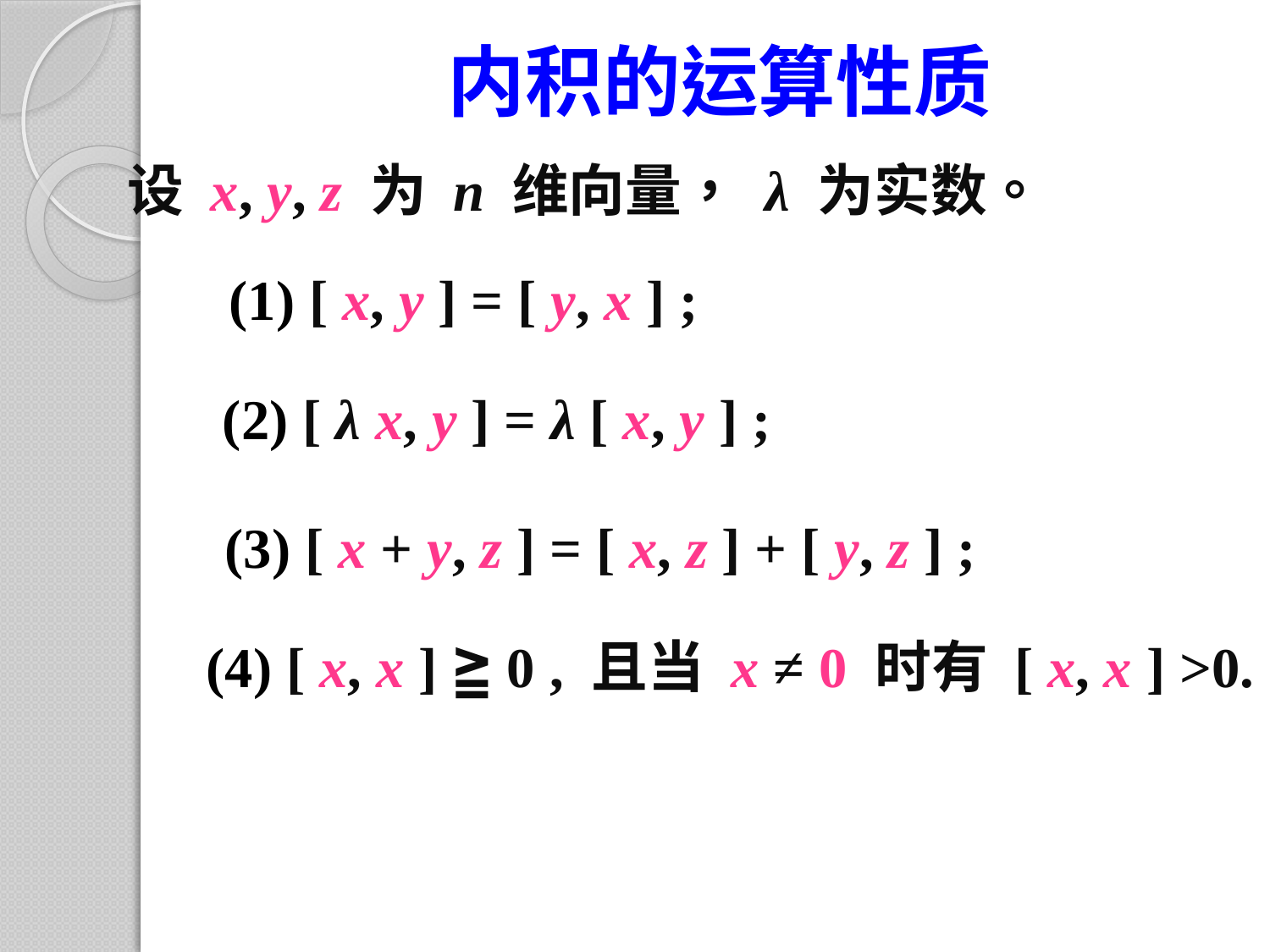

# 内积的运算性质
设 x, y, z 为 n 维向量， λ 为实数。
(1) [ x, y ] = [ y, x ] ;
(2) [ λ x, y ] = λ [ x, y ] ;
(3) [ x + y, z ] = [ x, z ] + [ y, z ] ;
(4) [ x, x ] ≧ 0 , 且当 x ≠ 0 时有 [ x, x ] >0.